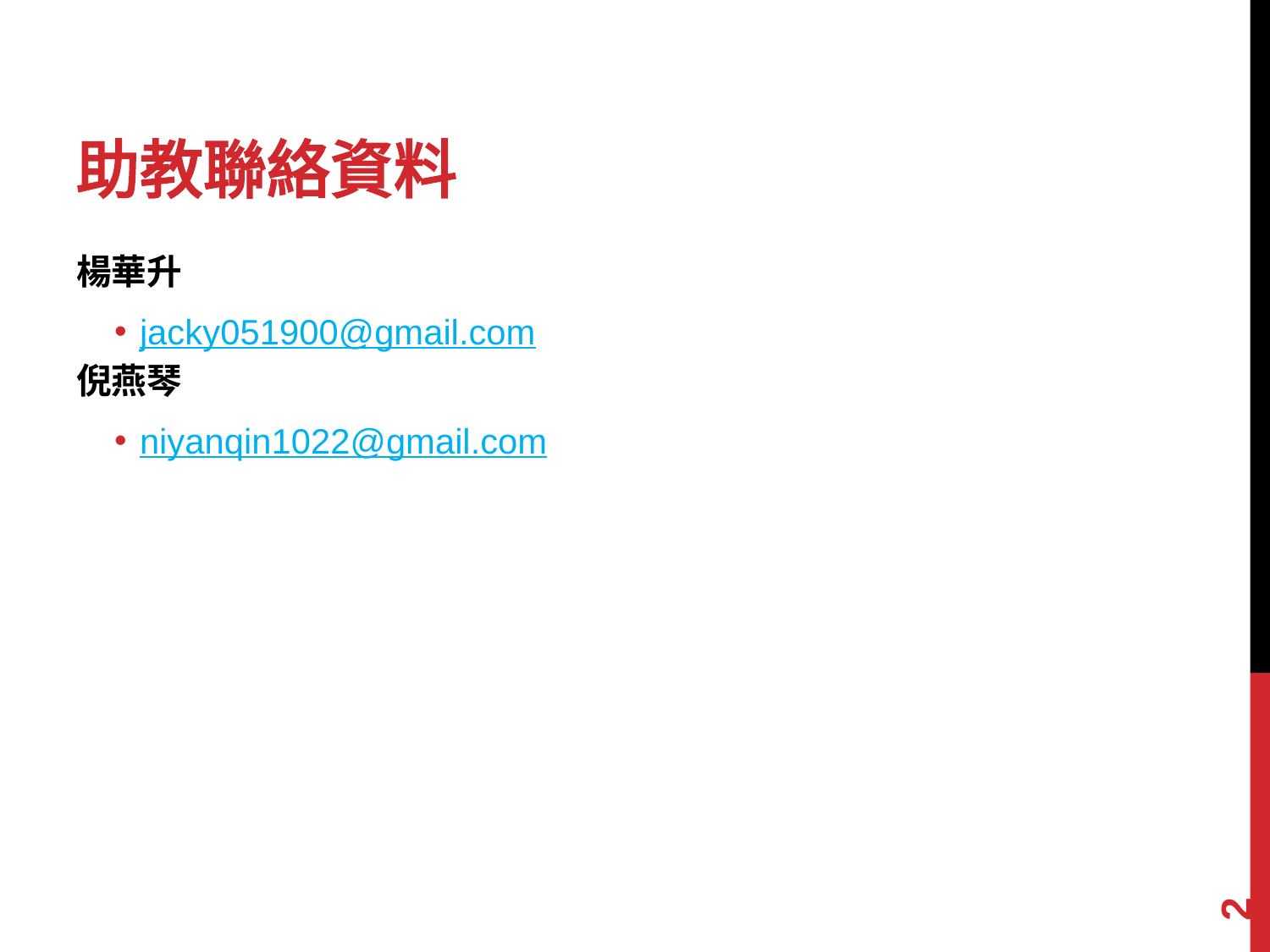

# 助教聯絡資料
楊華升
jacky051900@gmail.com
倪燕琴
niyanqin1022@gmail.com

2